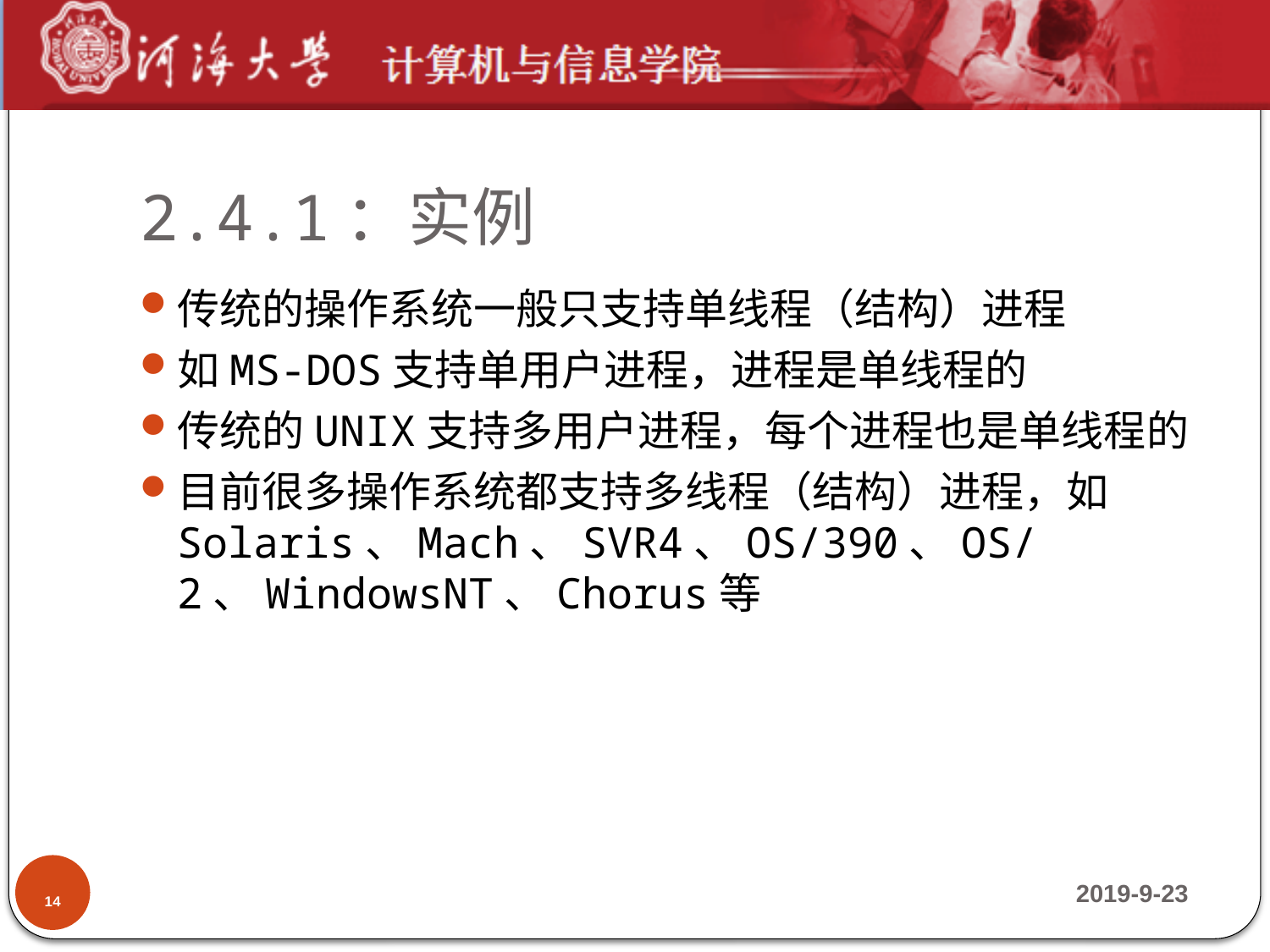

# 2.4.1：实例
传统的操作系统一般只支持单线程（结构）进程
如MS-DOS支持单用户进程，进程是单线程的
传统的UNIX支持多用户进程，每个进程也是单线程的
目前很多操作系统都支持多线程（结构）进程，如Solaris、Mach、SVR4、OS/390、OS/2、WindowsNT、Chorus等

14
2019-9-23